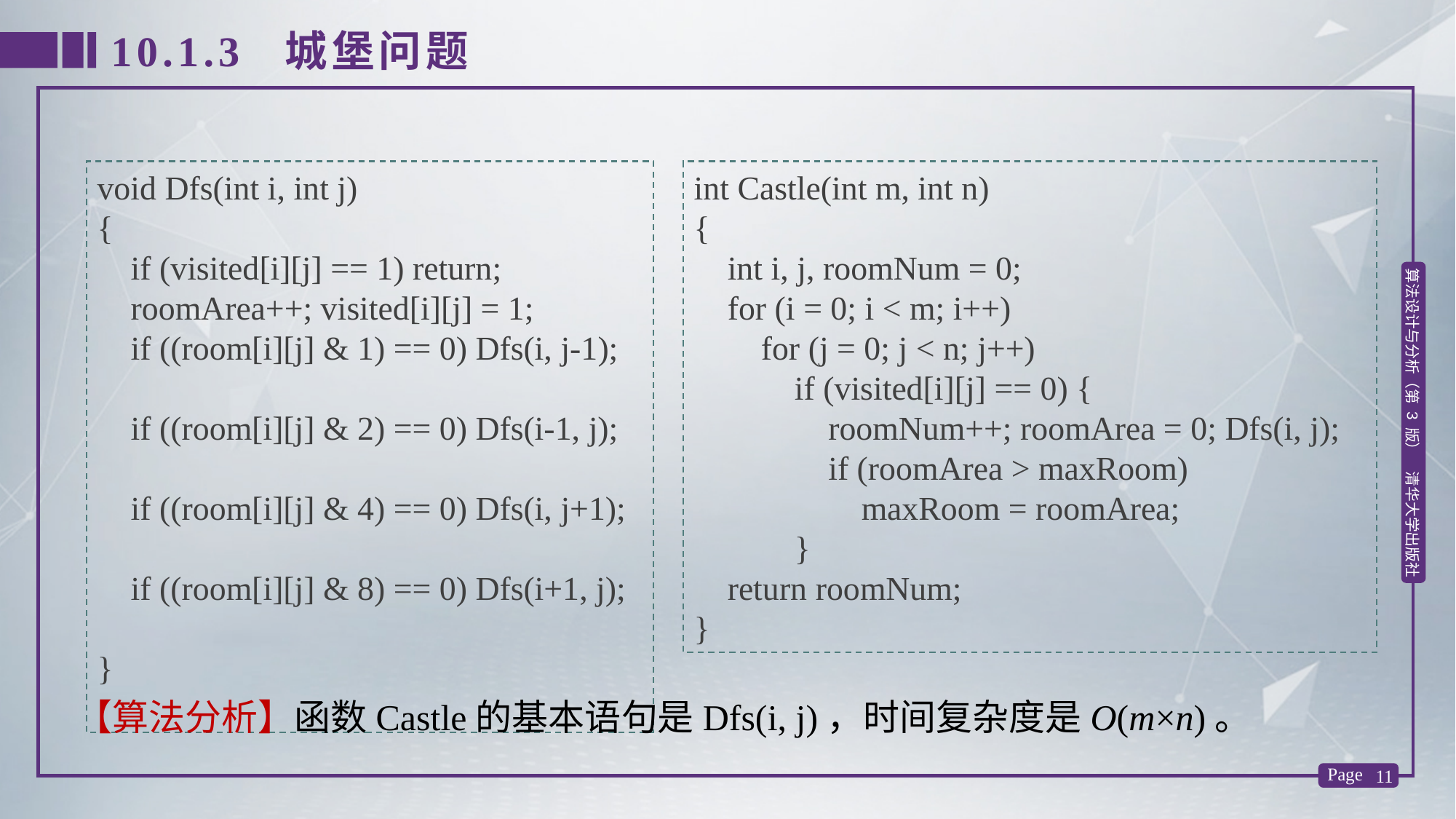

10.1.3  城堡问题
void Dfs(int i, int j)
{
    if (visited[i][j] == 1) return;
    roomArea++; visited[i][j] = 1;
    if ((room[i][j] & 1) == 0) Dfs(i, j-1);
    if ((room[i][j] & 2) == 0) Dfs(i-1, j);
    if ((room[i][j] & 4) == 0) Dfs(i, j+1);
    if ((room[i][j] & 8) == 0) Dfs(i+1, j);
}

int Castle(int m, int n)
{
    int i, j, roomNum = 0;
    for (i = 0; i < m; i++)
        for (j = 0; j < n; j++)
            if (visited[i][j] == 0) {
	   roomNum++; roomArea = 0; Dfs(i, j);
	   if (roomArea > maxRoom)
                    maxRoom = roomArea;
            }
    return roomNum;
}
【算法分析】函数Castle的基本语句是Dfs(i, j)，时间复杂度是O(m×n)。